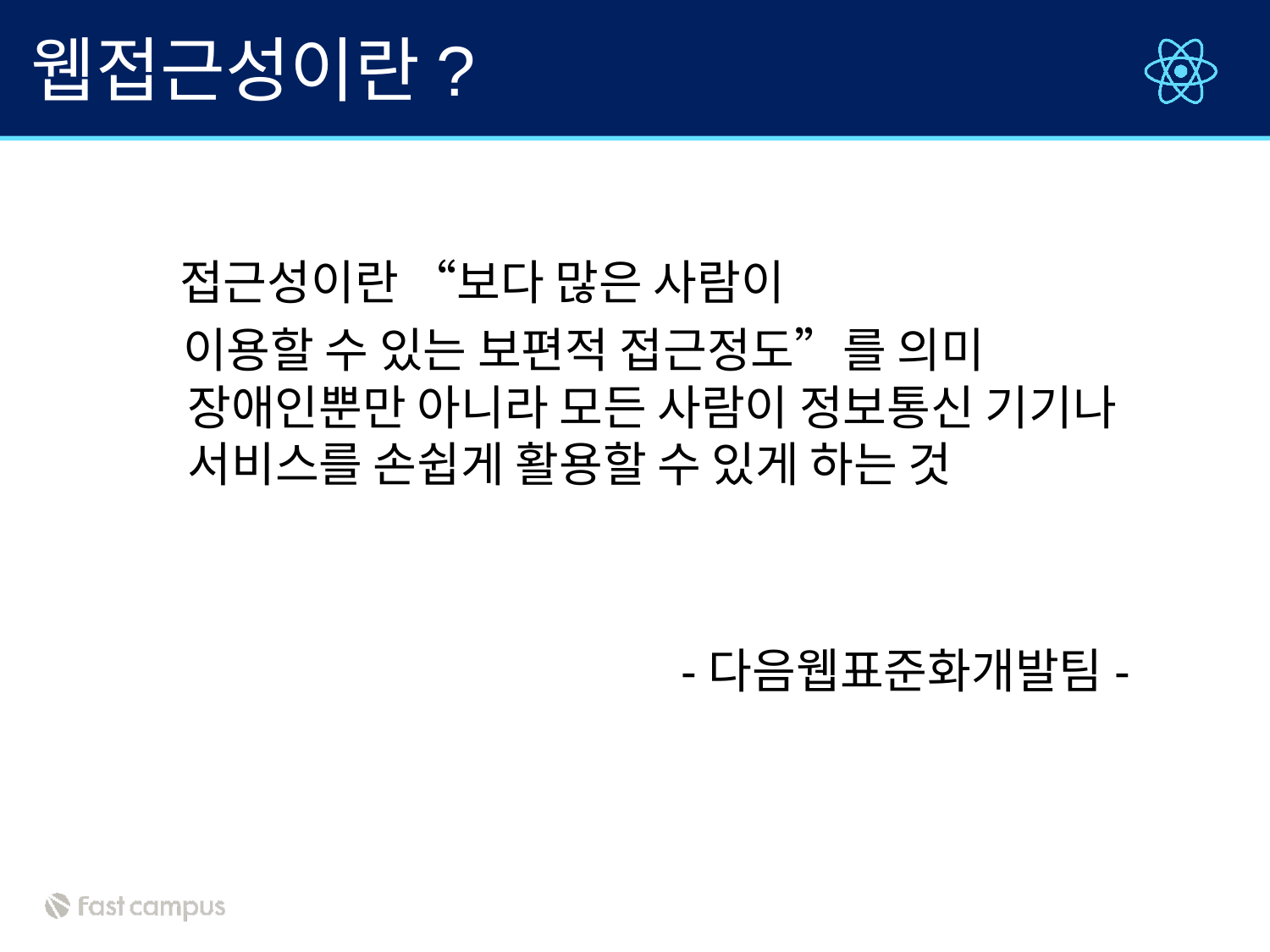

# 웹접근성이란?
    접근성이란 “보다 많은 사람이
   이용할 수 있는 보편적 접근정도”를 의미 장애인뿐만 아니라 모든 사람이 정보통신 기기나 서비스를 손쉽게 활용할 수 있게 하는 것

-다음웹표준화개발팀-